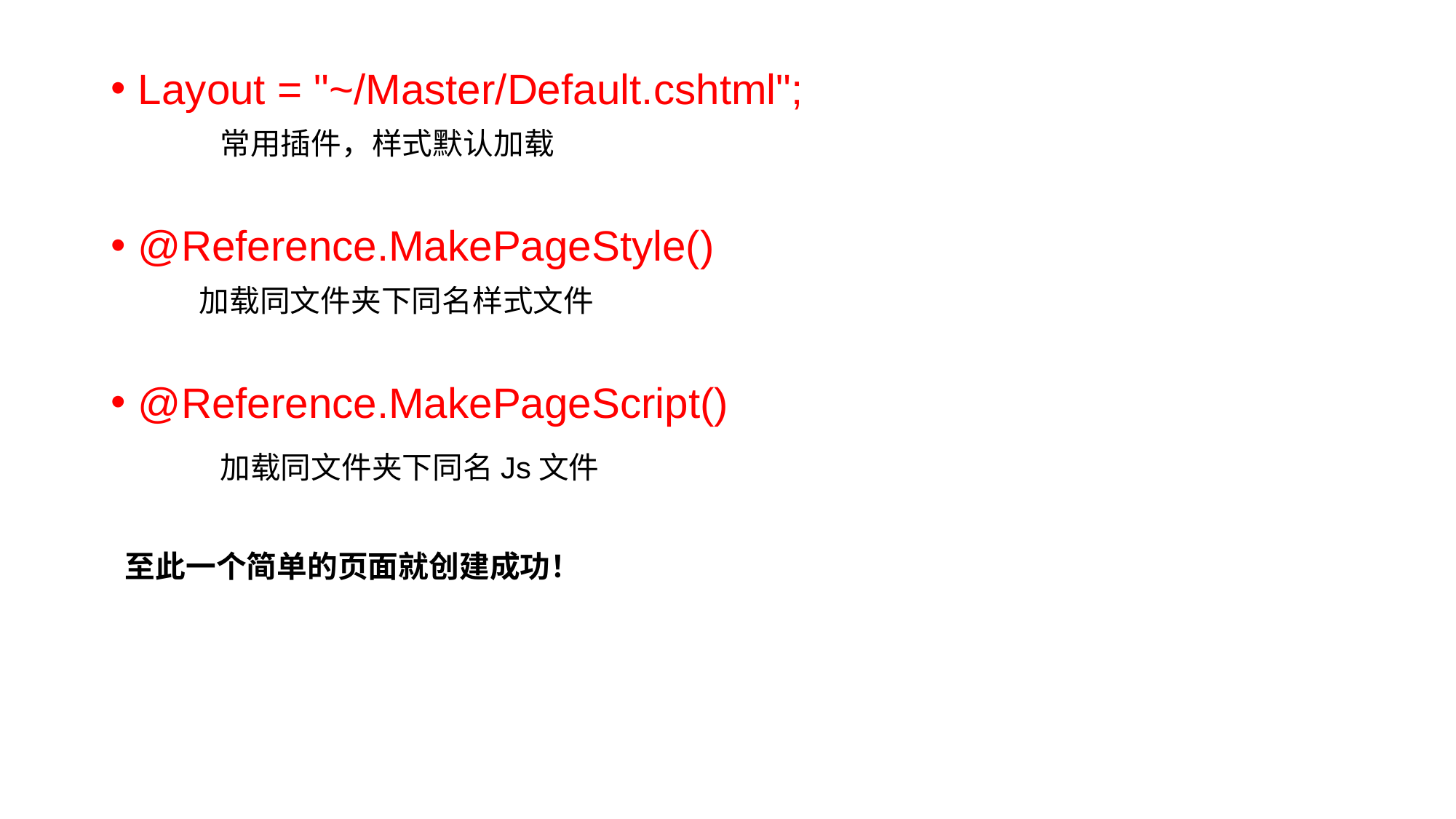

Layout = "~/Master/Default.cshtml";
	常用插件，样式默认加载

@Reference.MakePageStyle()
            加载同文件夹下同名样式文件

@Reference.MakePageScript()
	加载同文件夹下同名Js文件

 至此一个简单的页面就创建成功！